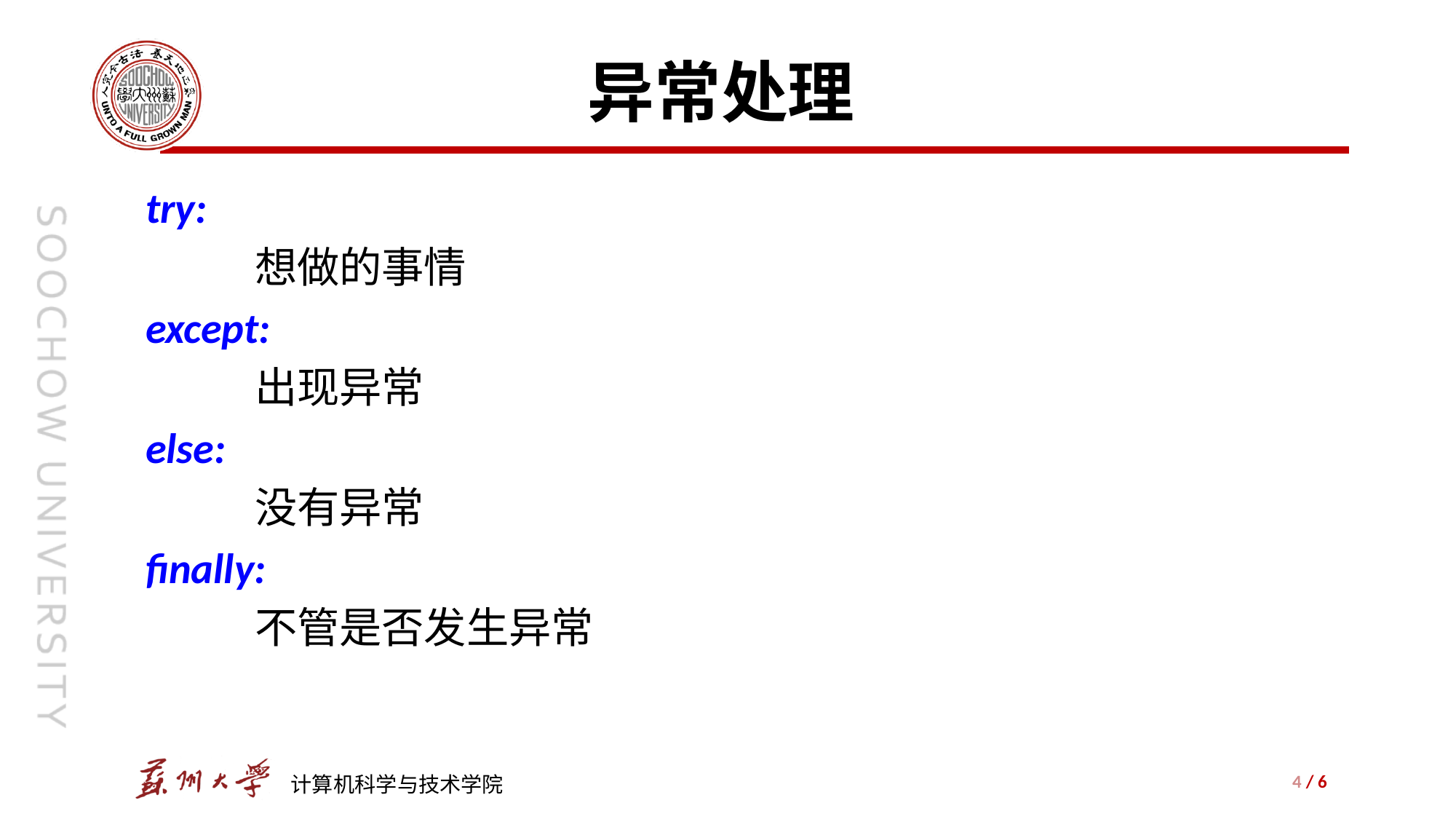

# 异常处理
try:
	想做的事情
except:
	出现异常
else:
	没有异常
finally:
	不管是否发生异常

4